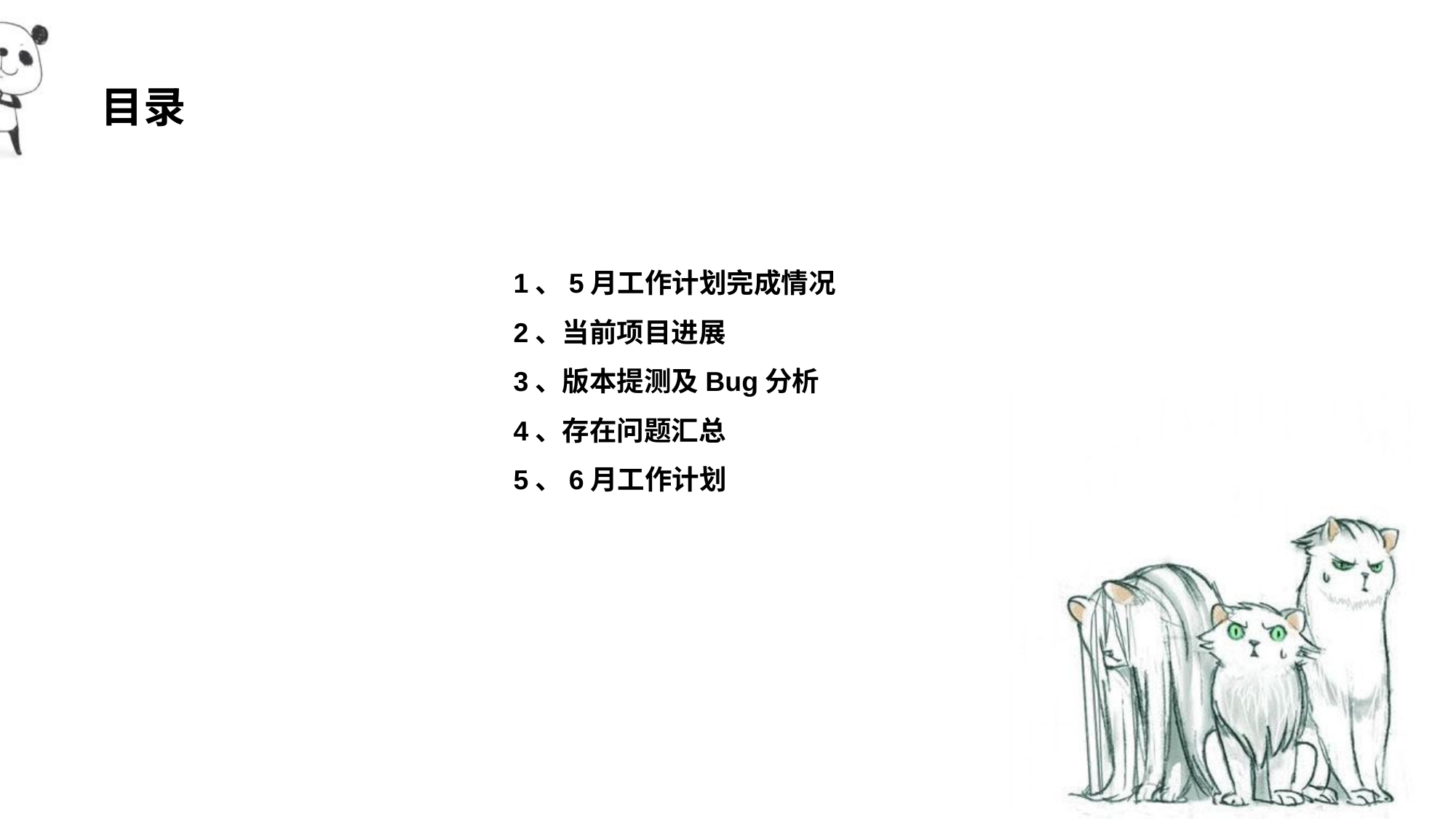

目录
1、5月工作计划完成情况
2、当前项目进展
3、版本提测及Bug分析
4、存在问题汇总
5、6月工作计划